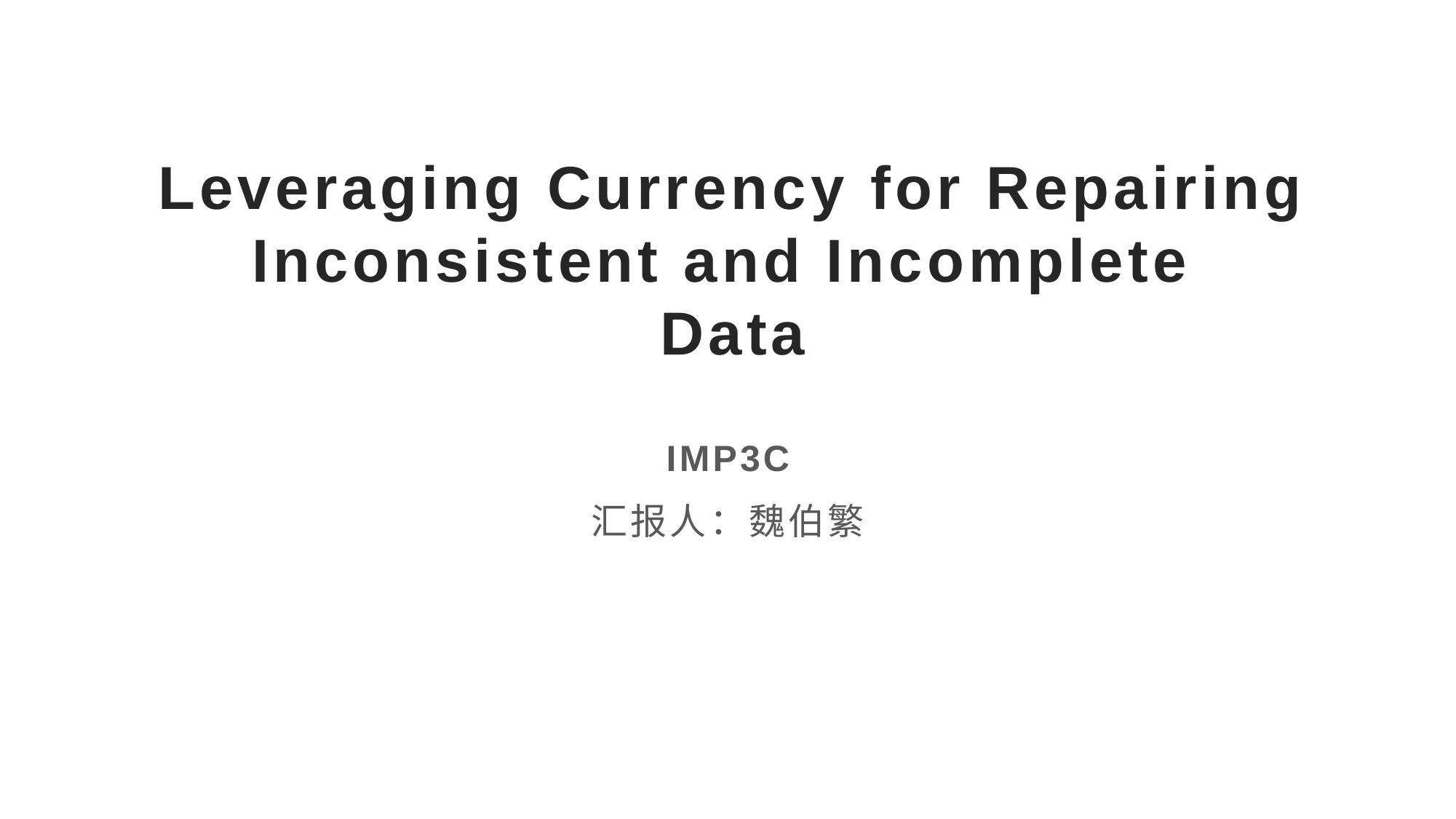

# Leveraging Currency for Repairing Inconsistent and Incomplete Data
IMP3C
汇报人：魏伯繁